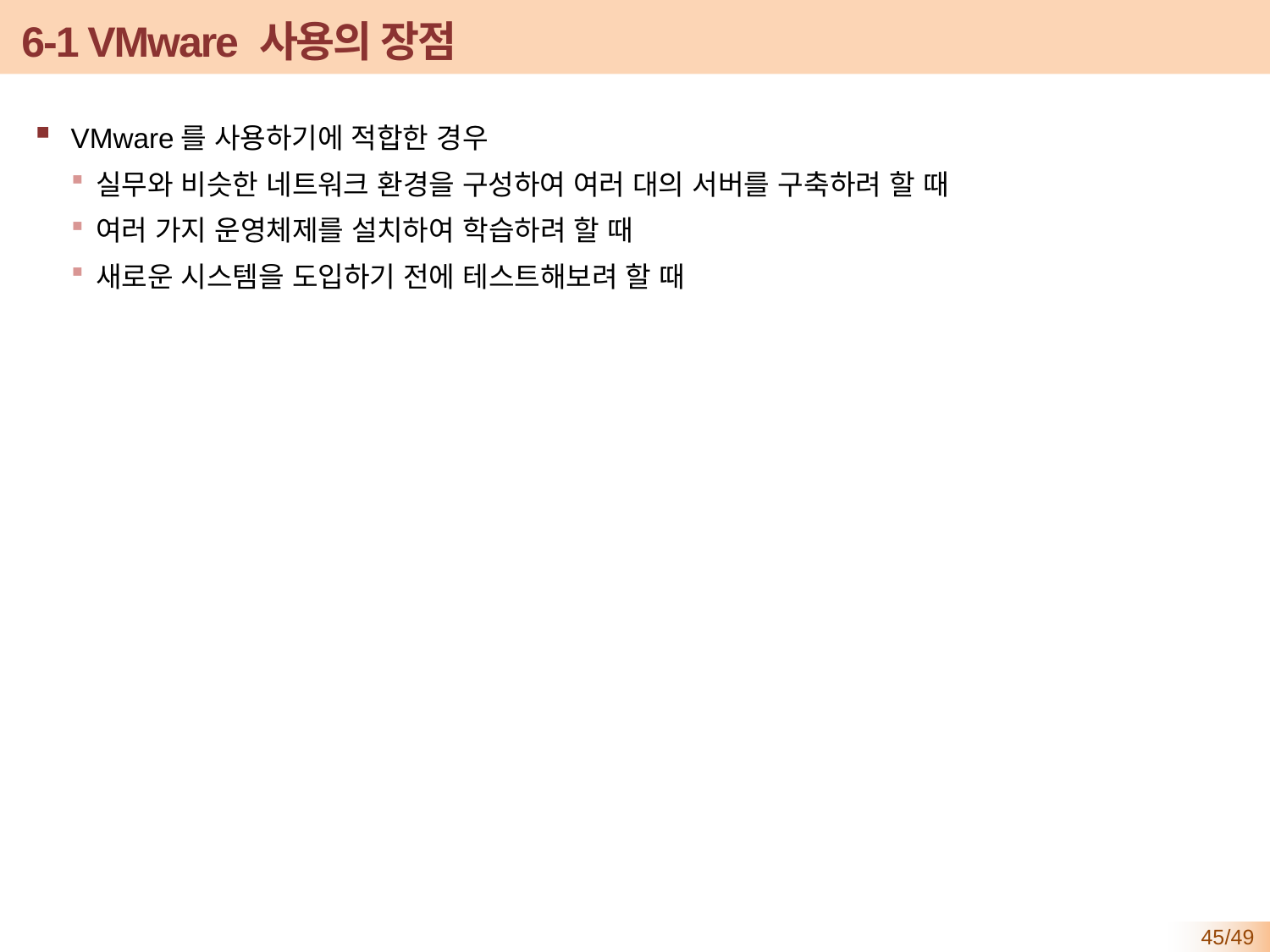

# 6-1 VMware 사용의 장점
VMware를 사용하기에 적합한 경우
실무와 비슷한 네트워크 환경을 구성하여 여러 대의 서버를 구축하려 할 때
여러 가지 운영체제를 설치하여 학습하려 할 때
새로운 시스템을 도입하기 전에 테스트해보려 할 때